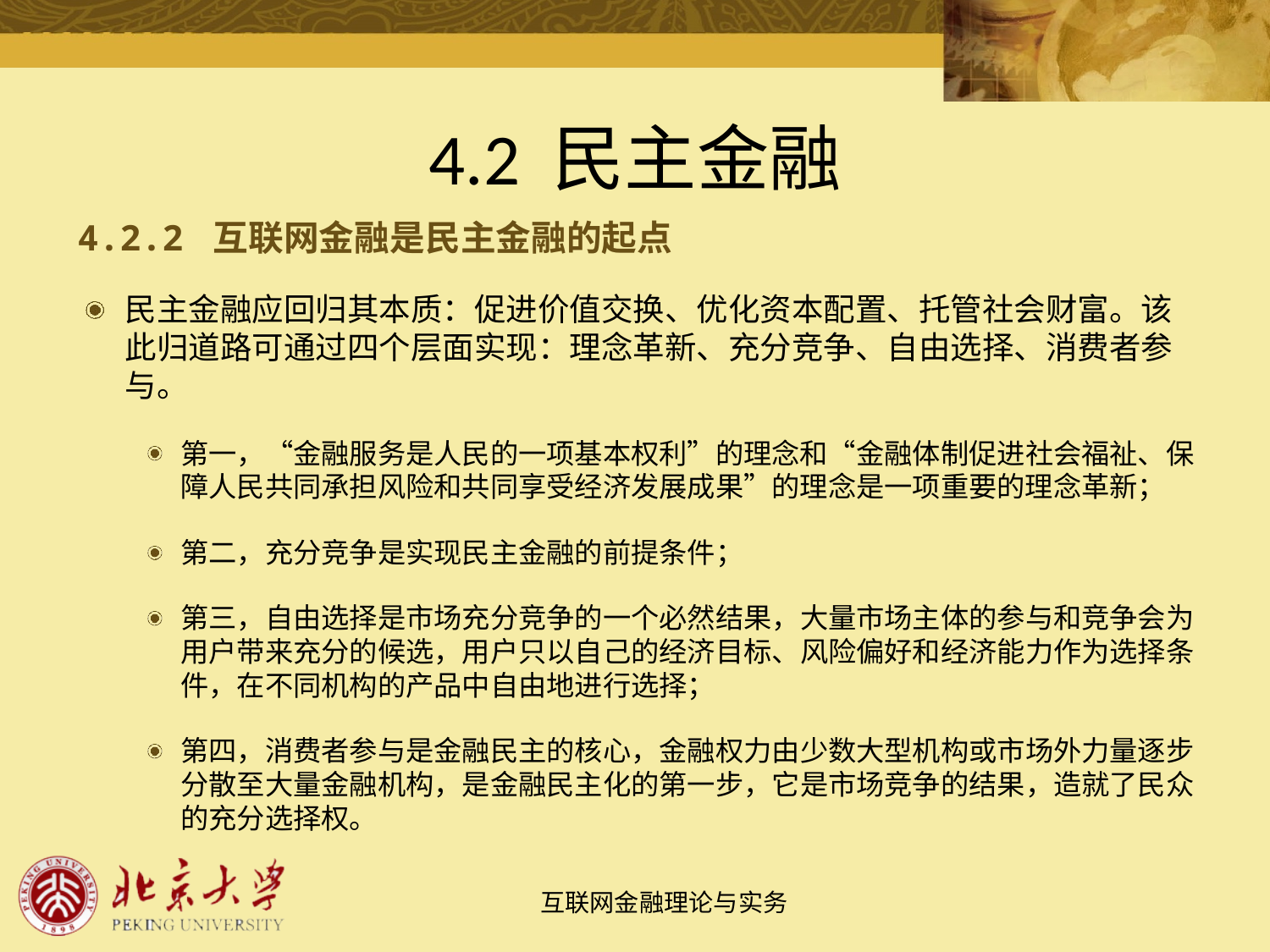

# 4.2 民主金融
4.2.2 互联网金融是民主金融的起点
民主金融应回归其本质：促进价值交换、优化资本配置、托管社会财富。该此归道路可通过四个层面实现：理念革新、充分竞争、自由选择、消费者参与。
第一，“金融服务是人民的一项基本权利”的理念和“金融体制促进社会福祉、保障人民共同承担风险和共同享受经济发展成果”的理念是一项重要的理念革新；
第二，充分竞争是实现民主金融的前提条件；
第三，自由选择是市场充分竞争的一个必然结果，大量市场主体的参与和竞争会为用户带来充分的候选，用户只以自己的经济目标、风险偏好和经济能力作为选择条件，在不同机构的产品中自由地进行选择；
第四，消费者参与是金融民主的核心，金融权力由少数大型机构或市场外力量逐步分散至大量金融机构，是金融民主化的第一步，它是市场竞争的结果，造就了民众的充分选择权。